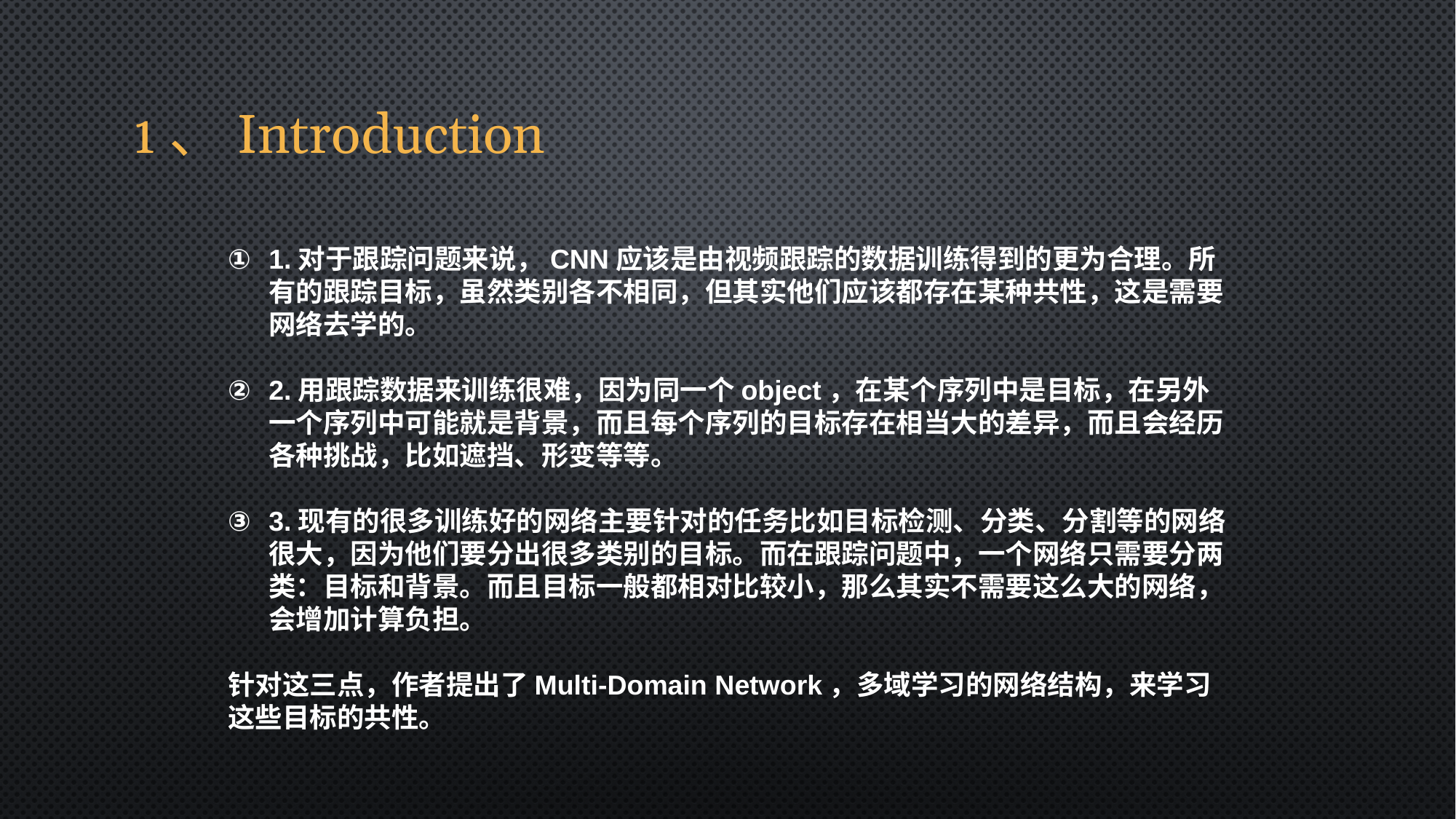

1、Introduction
1.对于跟踪问题来说，CNN应该是由视频跟踪的数据训练得到的更为合理。所有的跟踪目标，虽然类别各不相同，但其实他们应该都存在某种共性，这是需要网络去学的。

2.用跟踪数据来训练很难，因为同一个object，在某个序列中是目标，在另外一个序列中可能就是背景，而且每个序列的目标存在相当大的差异，而且会经历各种挑战，比如遮挡、形变等等。

3.现有的很多训练好的网络主要针对的任务比如目标检测、分类、分割等的网络很大，因为他们要分出很多类别的目标。而在跟踪问题中，一个网络只需要分两类：目标和背景。而且目标一般都相对比较小，那么其实不需要这么大的网络，会增加计算负担。

针对这三点，作者提出了Multi-Domain Network，多域学习的网络结构，来学习这些目标的共性。